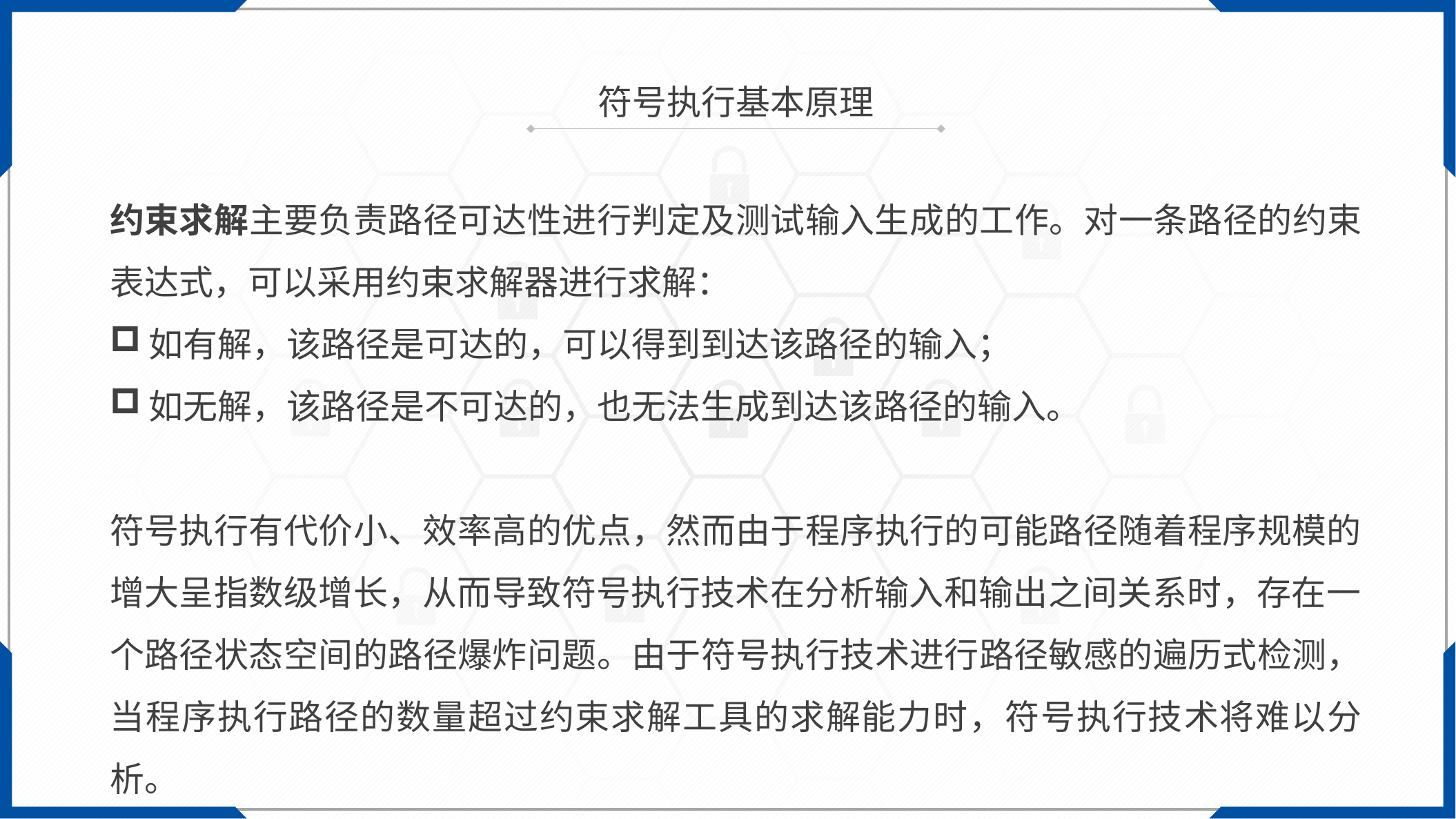

符号执行基本原理
约束求解主要负责路径可达性进行判定及测试输入生成的工作。对一条路径的约束表达式，可以采用约束求解器进行求解：
如有解，该路径是可达的，可以得到到达该路径的输入；
如无解，该路径是不可达的，也无法生成到达该路径的输入。

符号执行有代价小、效率高的优点，然而由于程序执行的可能路径随着程序规模的增大呈指数级增长，从而导致符号执行技术在分析输入和输出之间关系时，存在一个路径状态空间的路径爆炸问题。由于符号执行技术进行路径敏感的遍历式检测，当程序执行路径的数量超过约束求解工具的求解能力时，符号执行技术将难以分析。